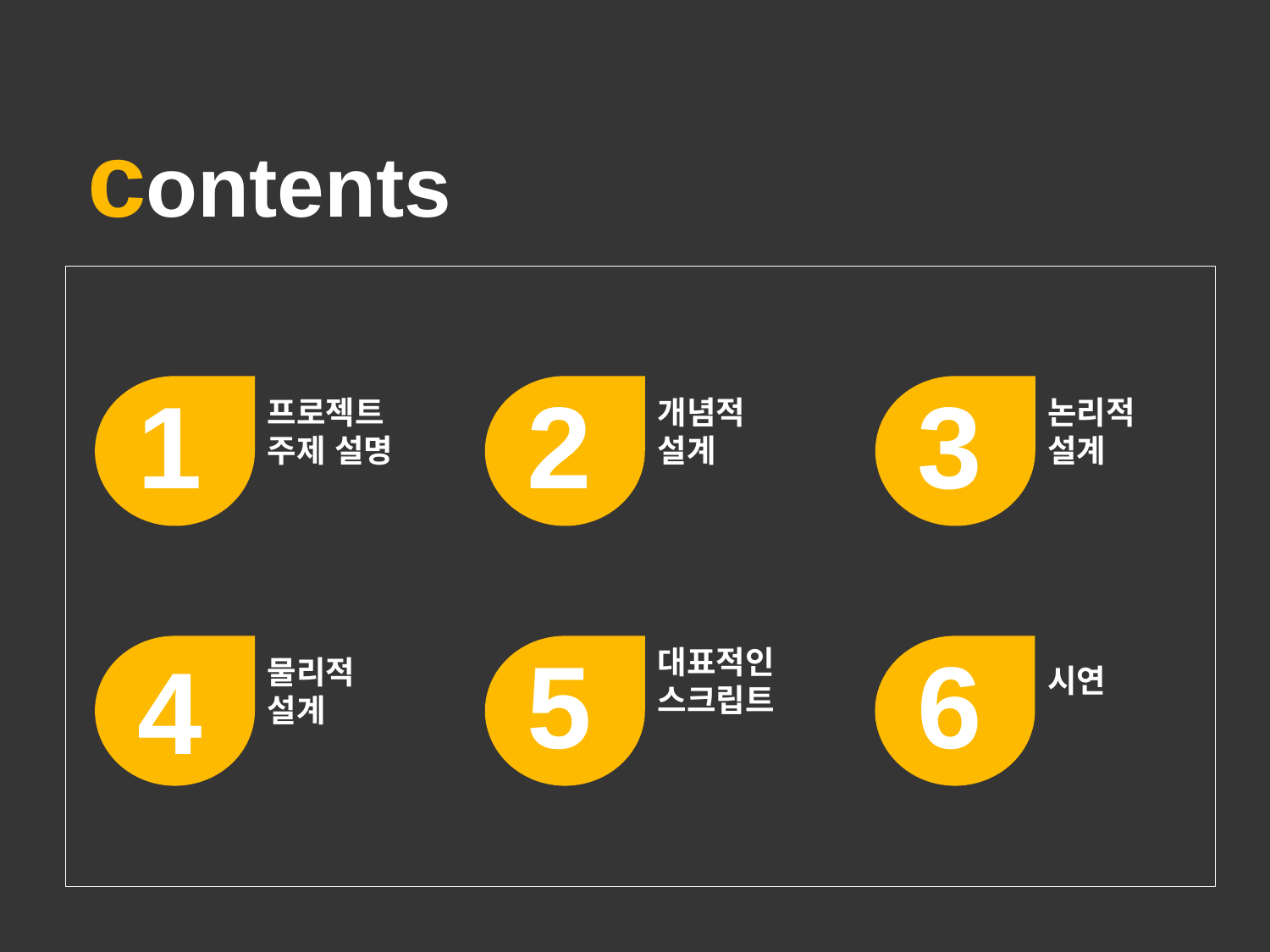

contents

1
2
3

논리적
설계
프로젝트
주제 설명
개념적
설계
5
6
4

대표적인
스크립트

물리적
설계
시연